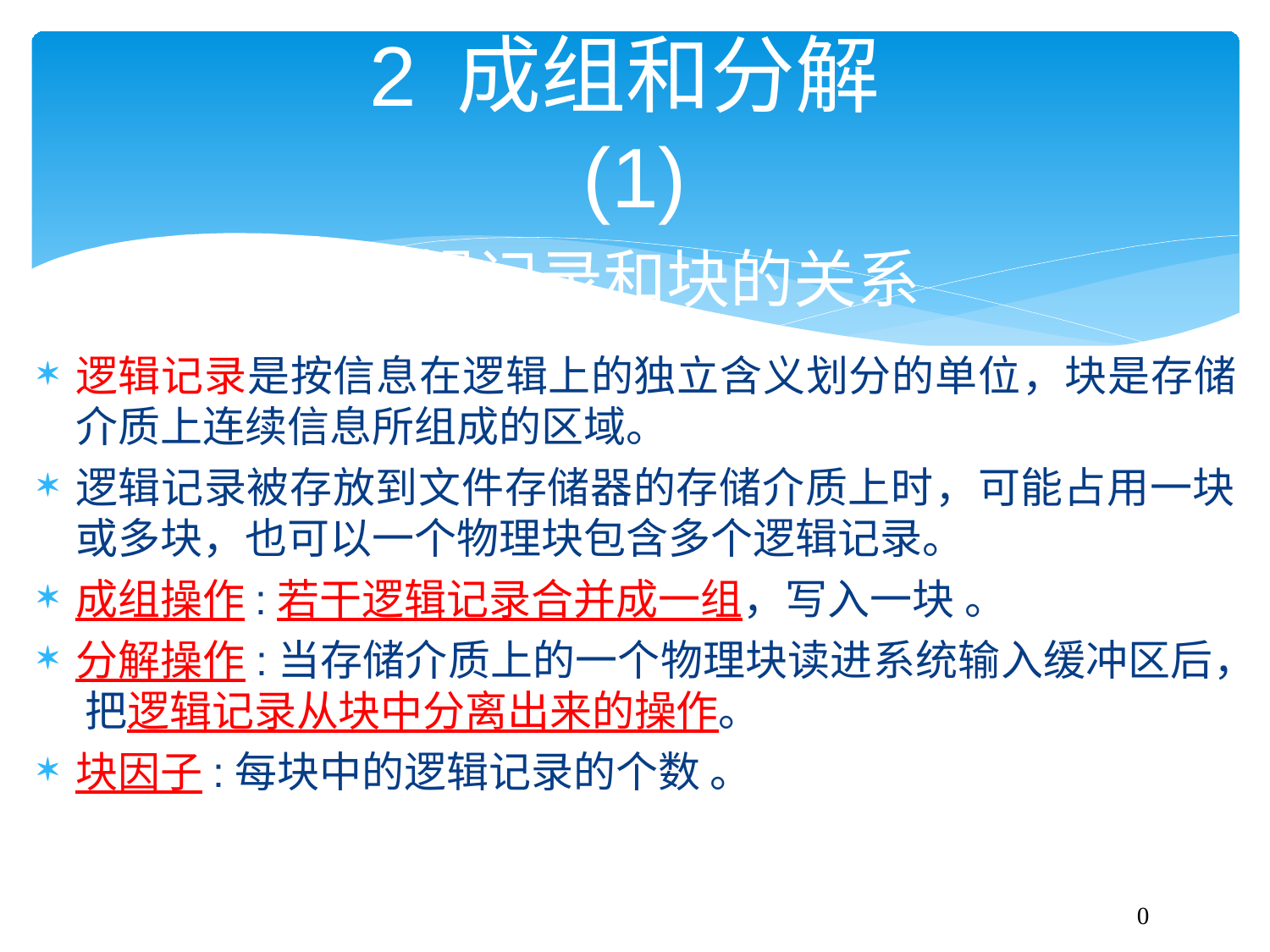

# 2	成组和分解(1)
逻辑记录和块的关系

逻辑记录是按信息在逻辑上的独立含义划分的单位，块是存储 介质上连续信息所组成的区域。
逻辑记录被存放到文件存储器的存储介质上时，可能占用一块
或多块，也可以一个物理块包含多个逻辑记录。
成组操作:若干逻辑记录合并成一组，写入一块。
分解操作:当存储介质上的一个物理块读进系统输入缓冲区后， 把逻辑记录从块中分离出来的操作。
块因子:每块中的逻辑记录的个数。
50